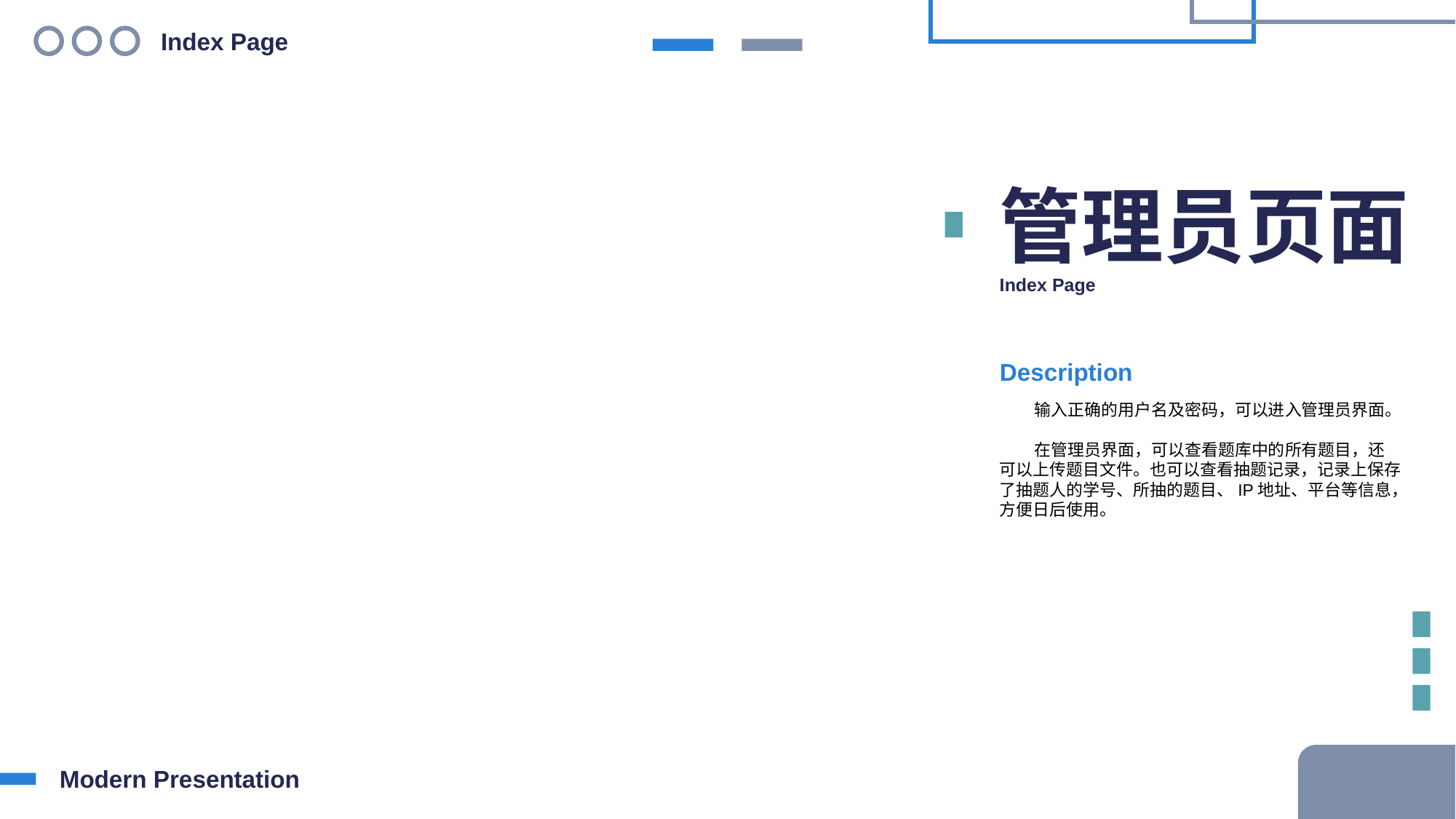

Index Page

管理员页面

Index Page
Description
        输入正确的用户名及密码，可以进入管理员界面。

        在管理员界面，可以查看题库中的所有题目，还可以上传题目文件。也可以查看抽题记录，记录上保存了抽题人的学号、所抽的题目、IP地址、平台等信息，方便日后使用。

Modern Presentation